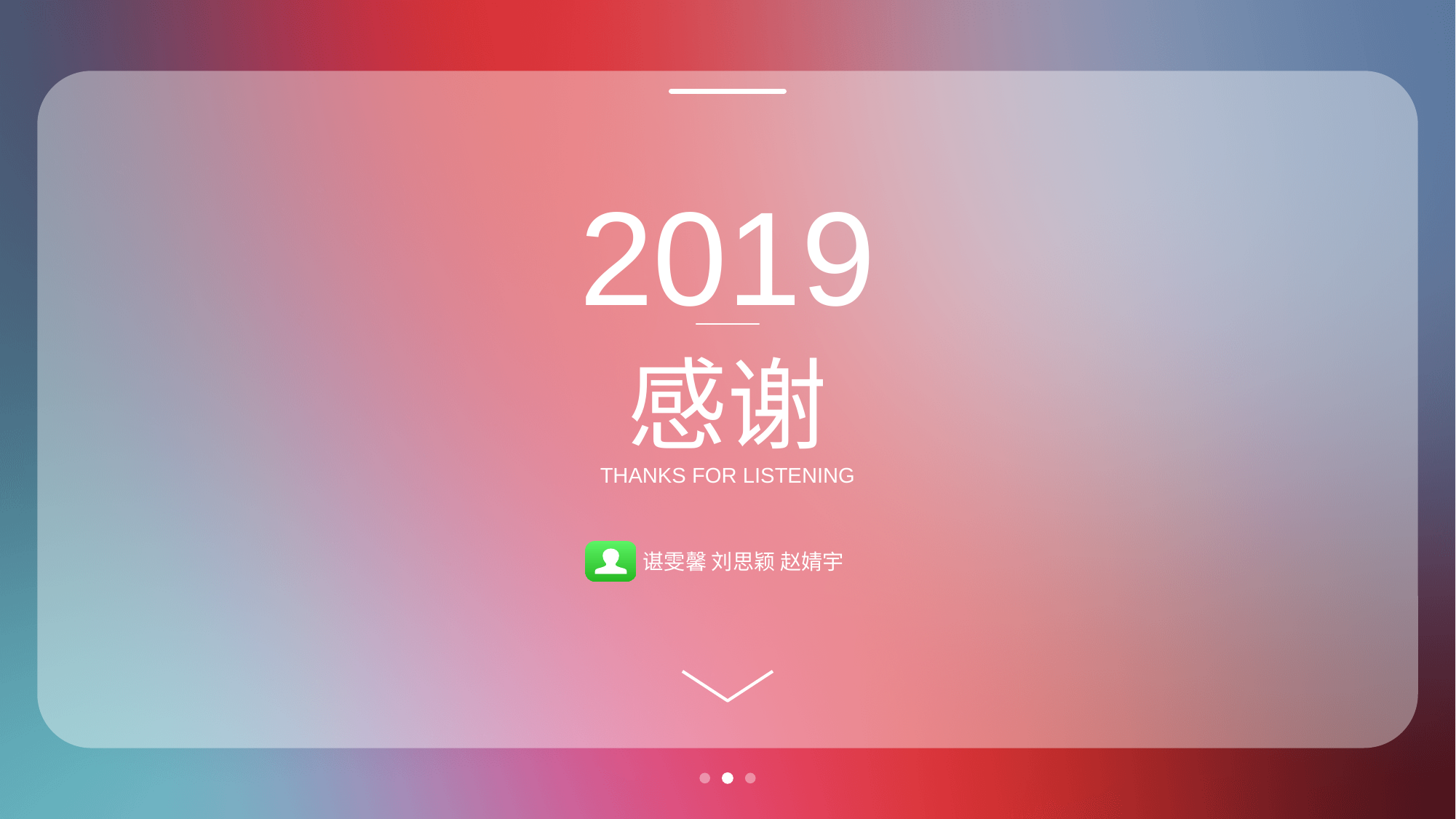

2019
感谢
THANKS FOR LISTENING

谌雯馨 刘思颖 赵婧宇